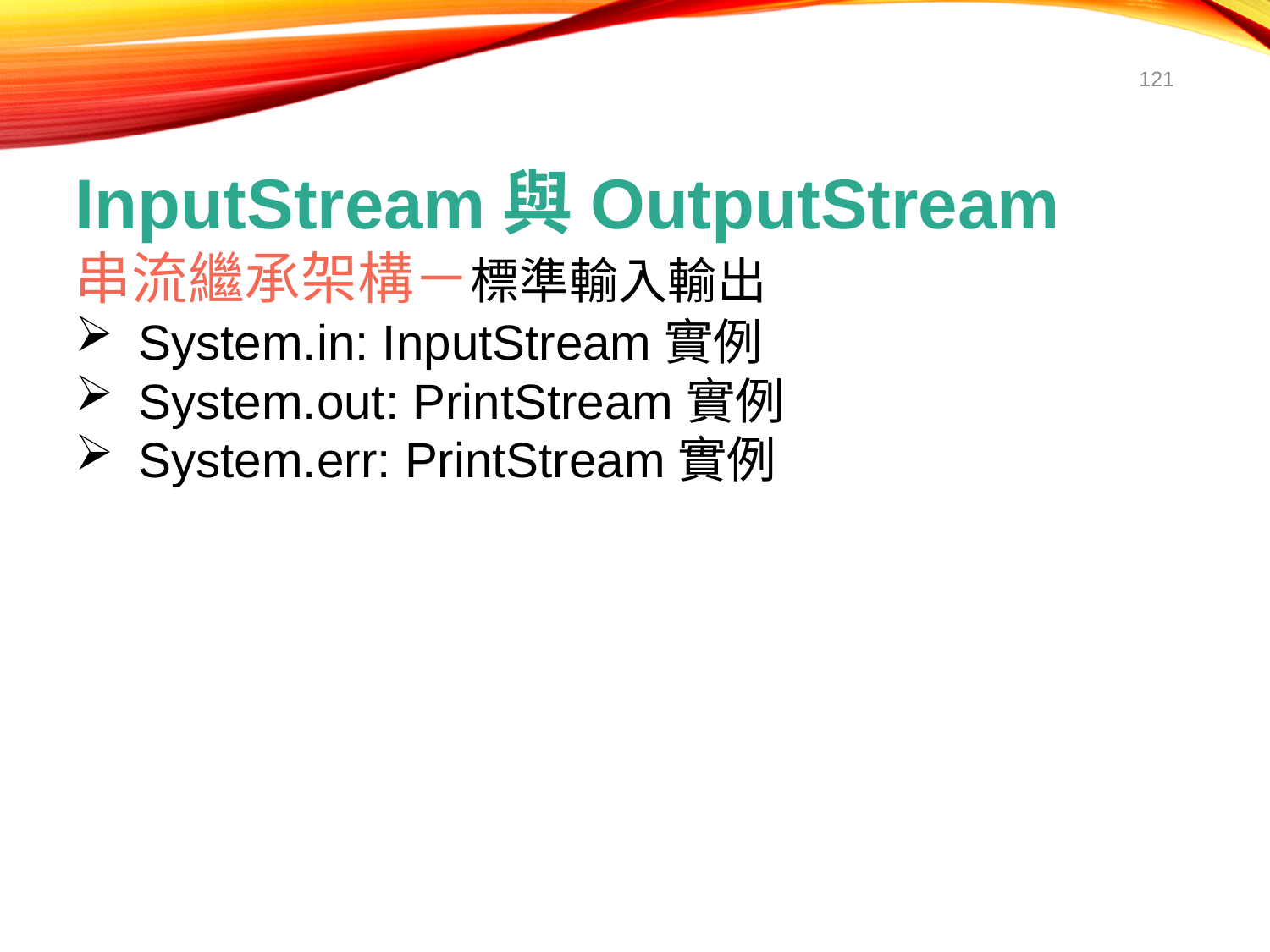

121
InputStream與OutputStream
串流繼承架構－標準輸入輸出
System.in: InputStream實例
System.out: PrintStream實例
System.err: PrintStream實例